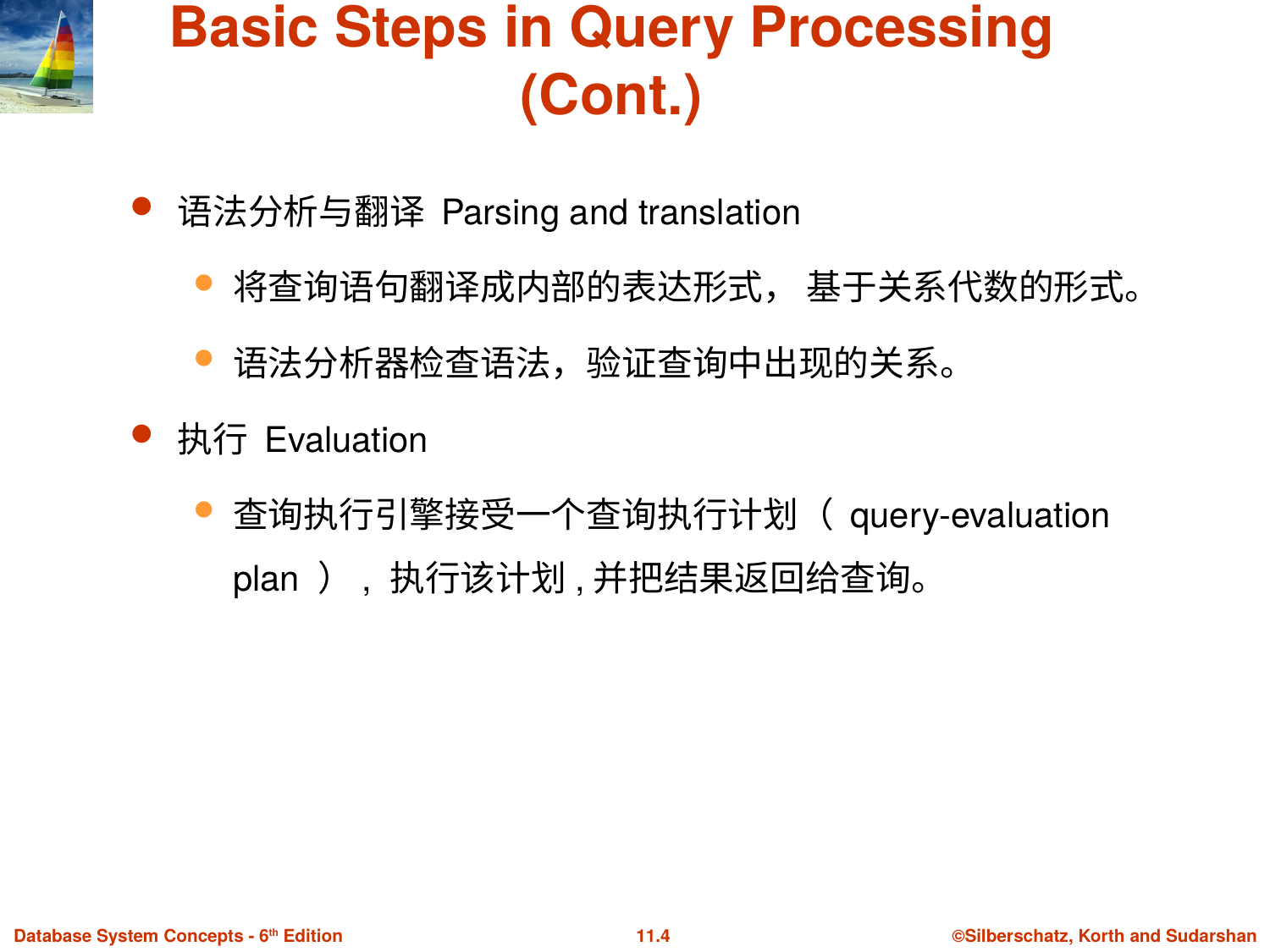

# Basic Steps in Query Processing (Cont.)
语法分析与翻译 Parsing and translation
将查询语句翻译成内部的表达形式， 基于关系代数的形式。
语法分析器检查语法，验证查询中出现的关系。
执行 Evaluation
查询执行引擎接受一个查询执行计划（ query-evaluation plan ）, 执行该计划,并把结果返回给查询。